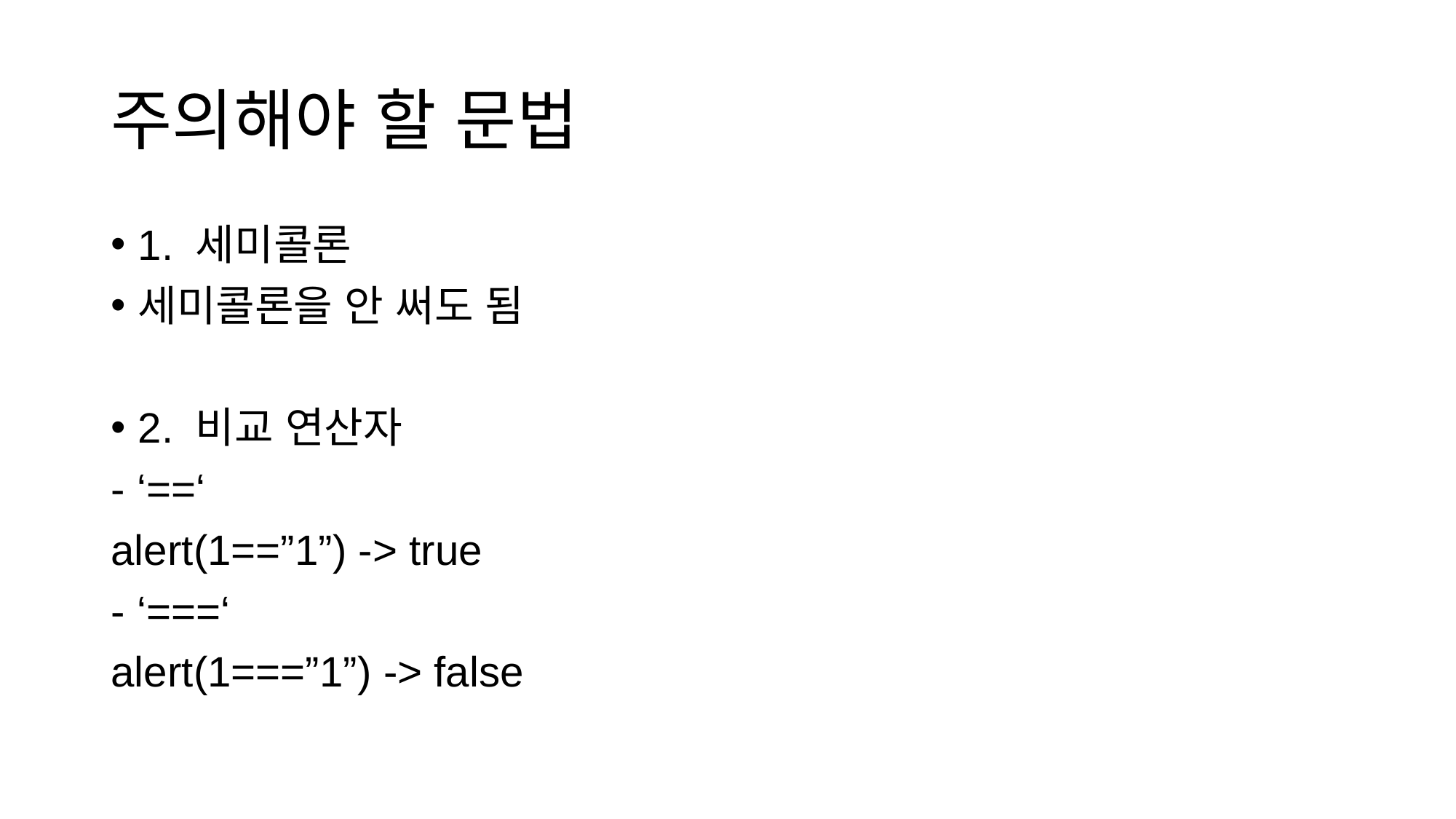

# 주의해야 할 문법
1. 세미콜론
세미콜론을 안 써도 됨

2. 비교 연산자
- ‘==‘
alert(1==”1”) -> true
- ‘===‘
alert(1===”1”) -> false